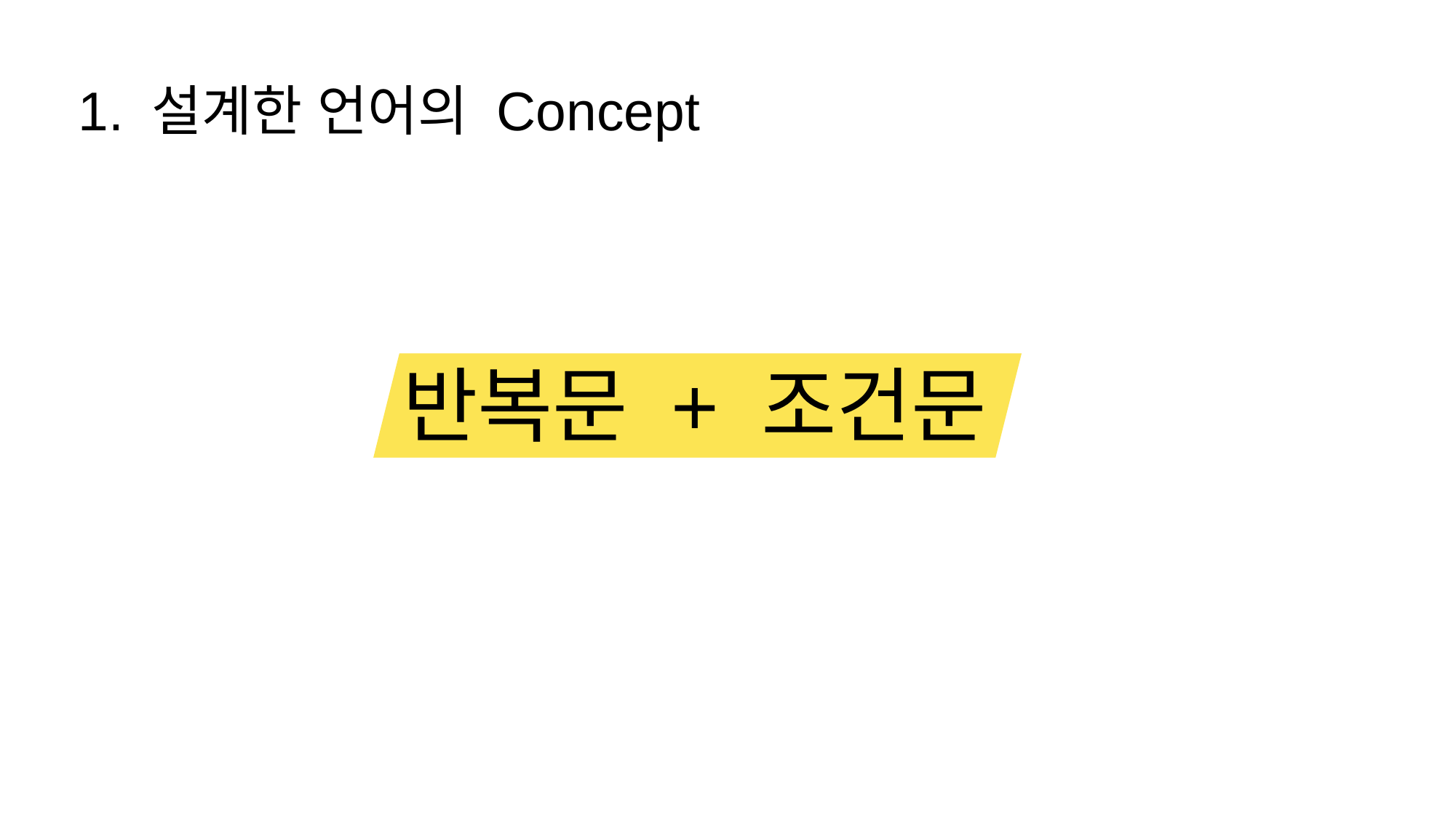

# 1. 설계한 언어의 Concept
반복문 + 조건문